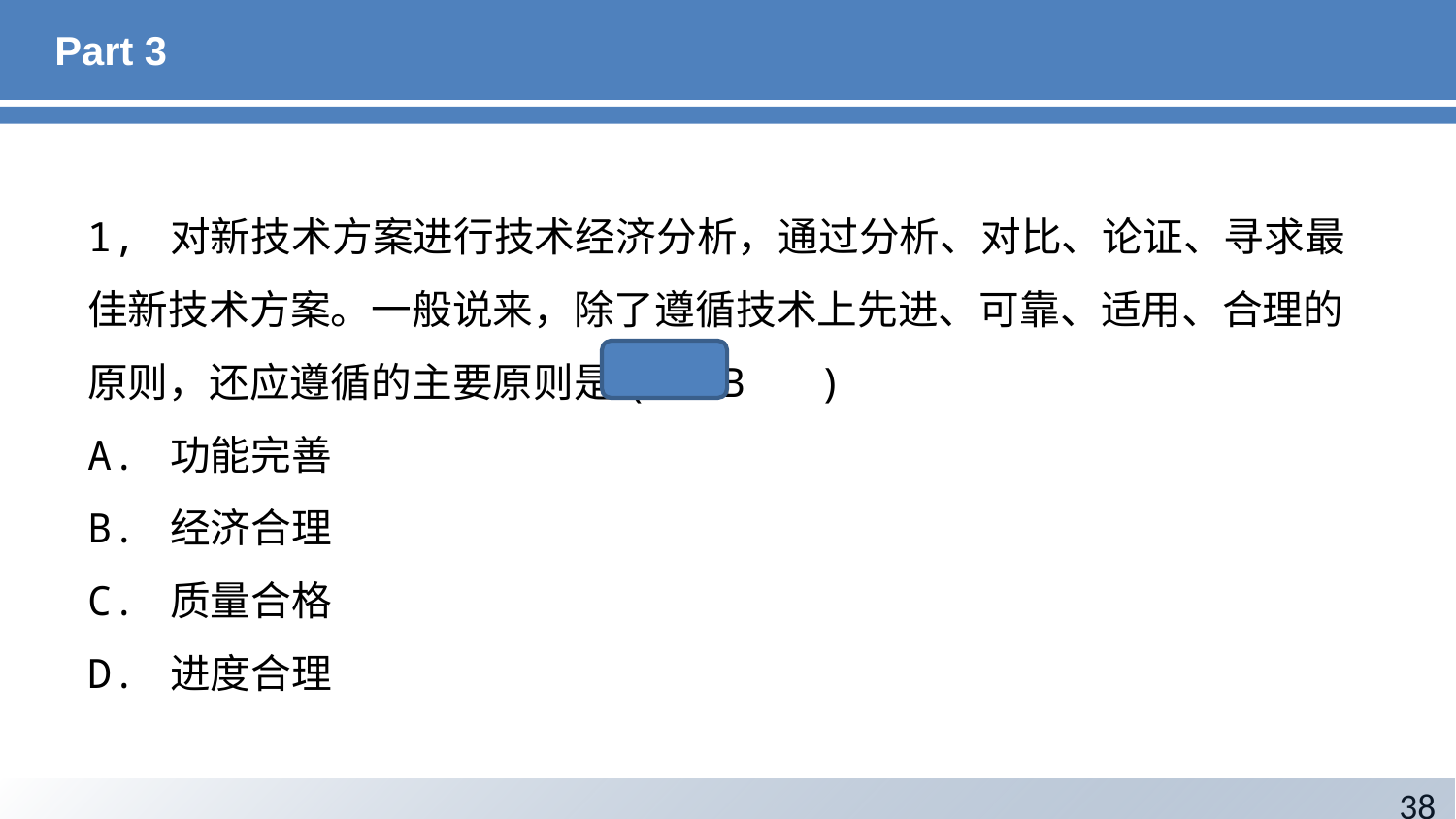

# Part 3

1, 对新技术方案进行技术经济分析，通过分析、对比、论证、寻求最佳新技术方案。一般说来，除了遵循技术上先进、可靠、适用、合理的原则，还应遵循的主要原则是(   B   )
A. 功能完善
B. 经济合理
C. 质量合格
D. 进度合理

38